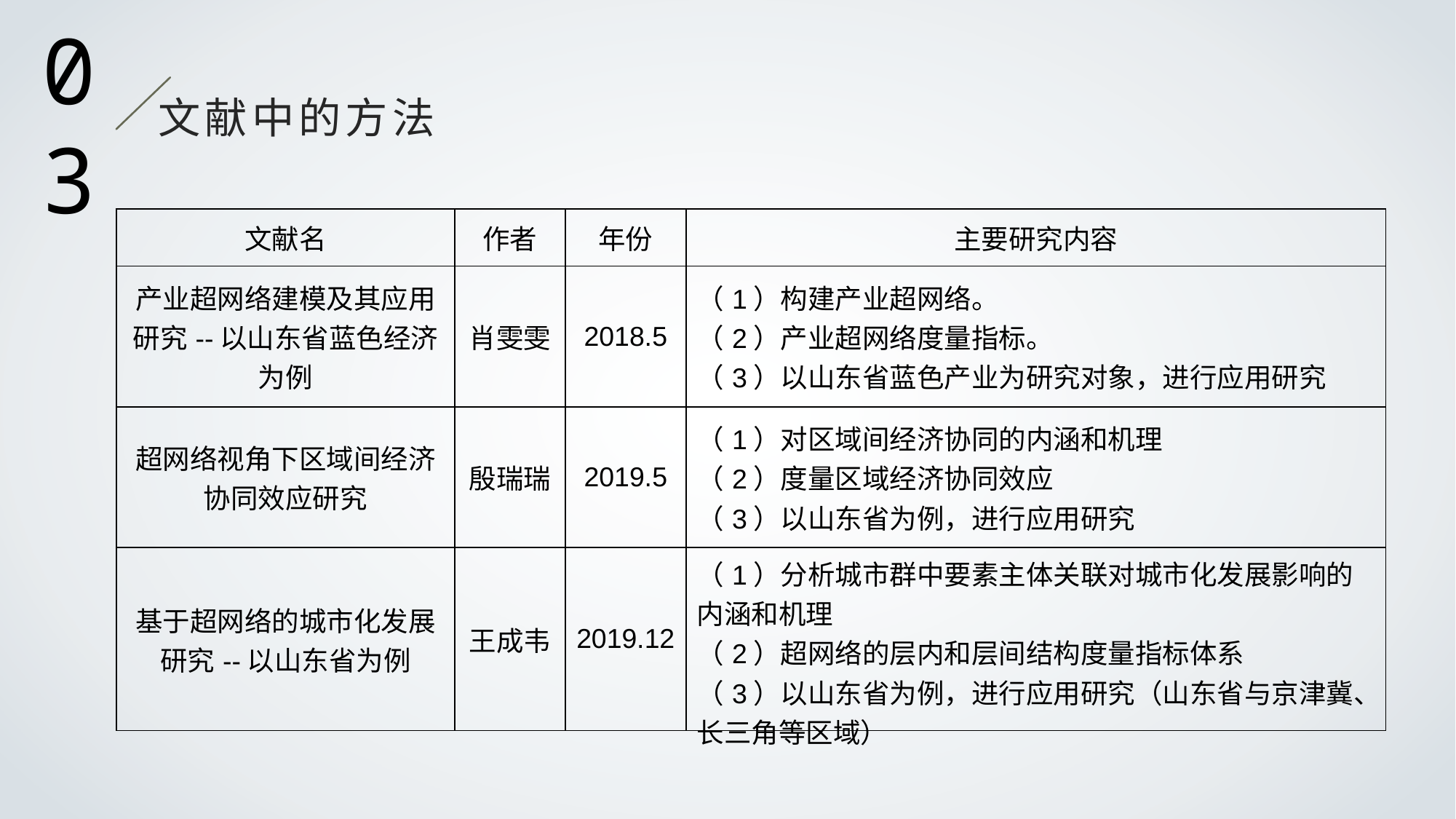

03
文献中的方法
| 文献名 | 作者 | 年份 | 主要研究内容 |
| --- | --- | --- | --- |
| 产业超网络建模及其应用研究--以山东省蓝色经济为例 | 肖雯雯 | 2018.5 | （1）构建产业超网络。 （2）产业超网络度量指标。 （3）以山东省蓝色产业为研究对象，进行应用研究 |
| 超网络视角下区域间经济协同效应研究 | 殷瑞瑞 | 2019.5 | （1）对区域间经济协同的内涵和机理 （2）度量区域经济协同效应 （3）以山东省为例，进行应用研究 |
| 基于超网络的城市化发展研究--以山东省为例 | 王成韦 | 2019.12 | （1）分析城市群中要素主体关联对城市化发展影响的内涵和机理 （2）超网络的层内和层间结构度量指标体系 （3）以山东省为例，进行应用研究（山东省与京津冀、长三角等区域） |